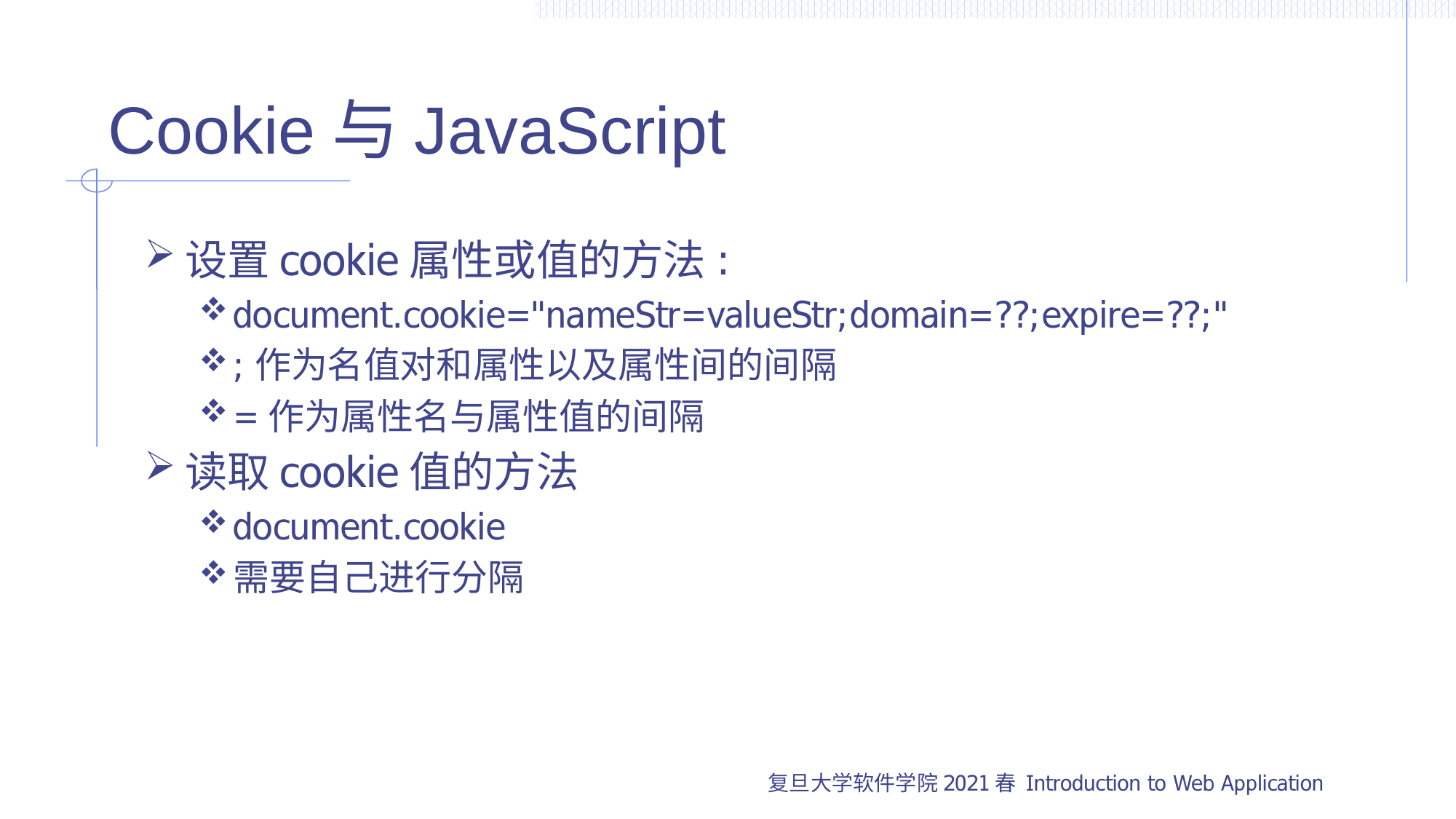

# Cookie与JavaScript
设置cookie属性或值的方法:
document.cookie="nameStr=valueStr;domain=??;expire=??;"
;作为名值对和属性以及属性间的间隔
=作为属性名与属性值的间隔
读取cookie值的方法
document.cookie
需要自己进行分隔